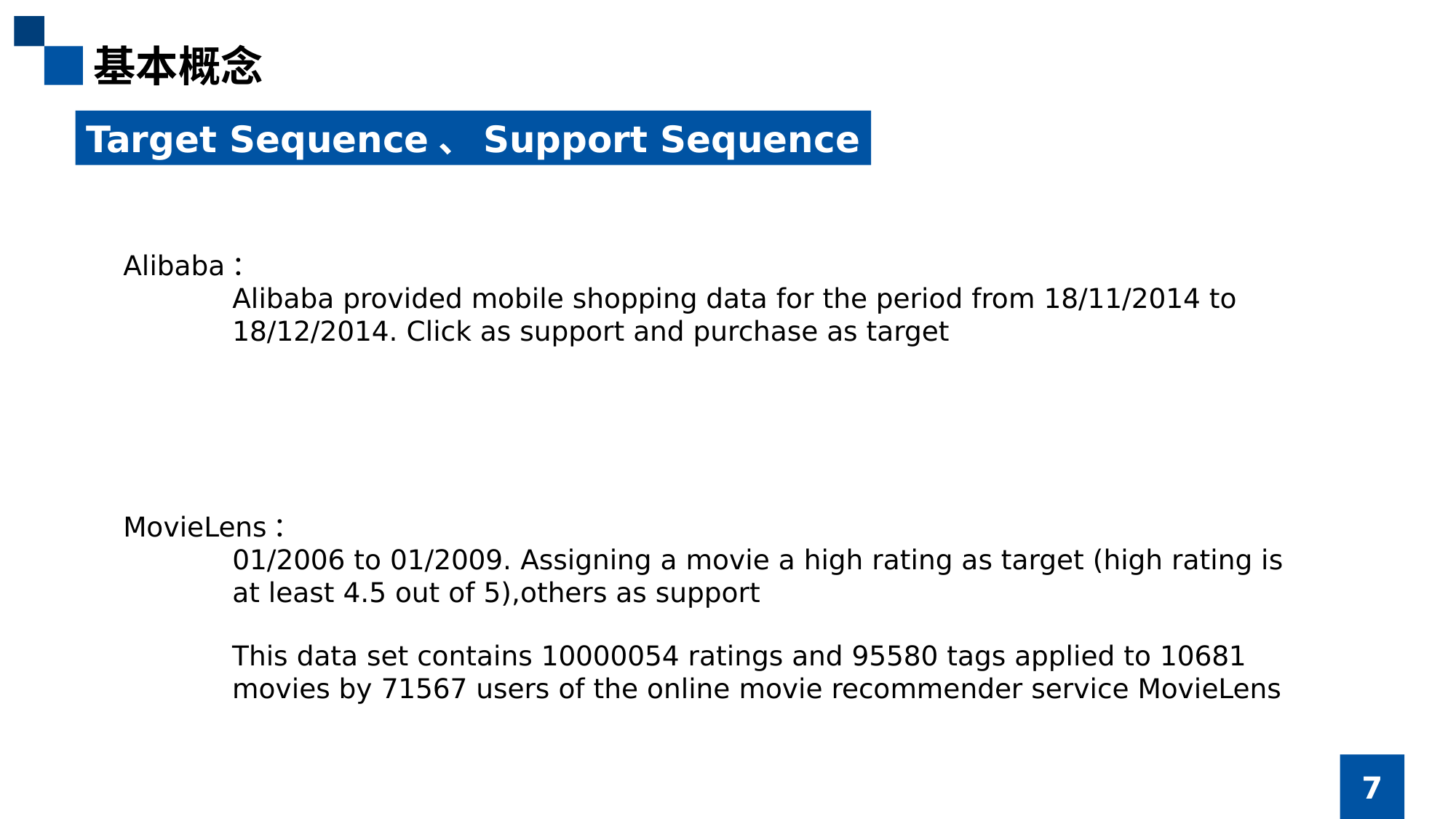

基本概念
Target Sequence、Support Sequence
Alibaba：
	Alibaba provided mobile shopping data for the period from 18/11/2014 to 	18/12/2014. Click as support and purchase as target
MovieLens：
	01/2006 to 01/2009. Assigning a movie a high rating as target (high rating is 	at least 4.5 out of 5),others as support
This data set contains 10000054 ratings and 95580 tags applied to 10681 movies by 71567 users of the online movie recommender service MovieLens
7